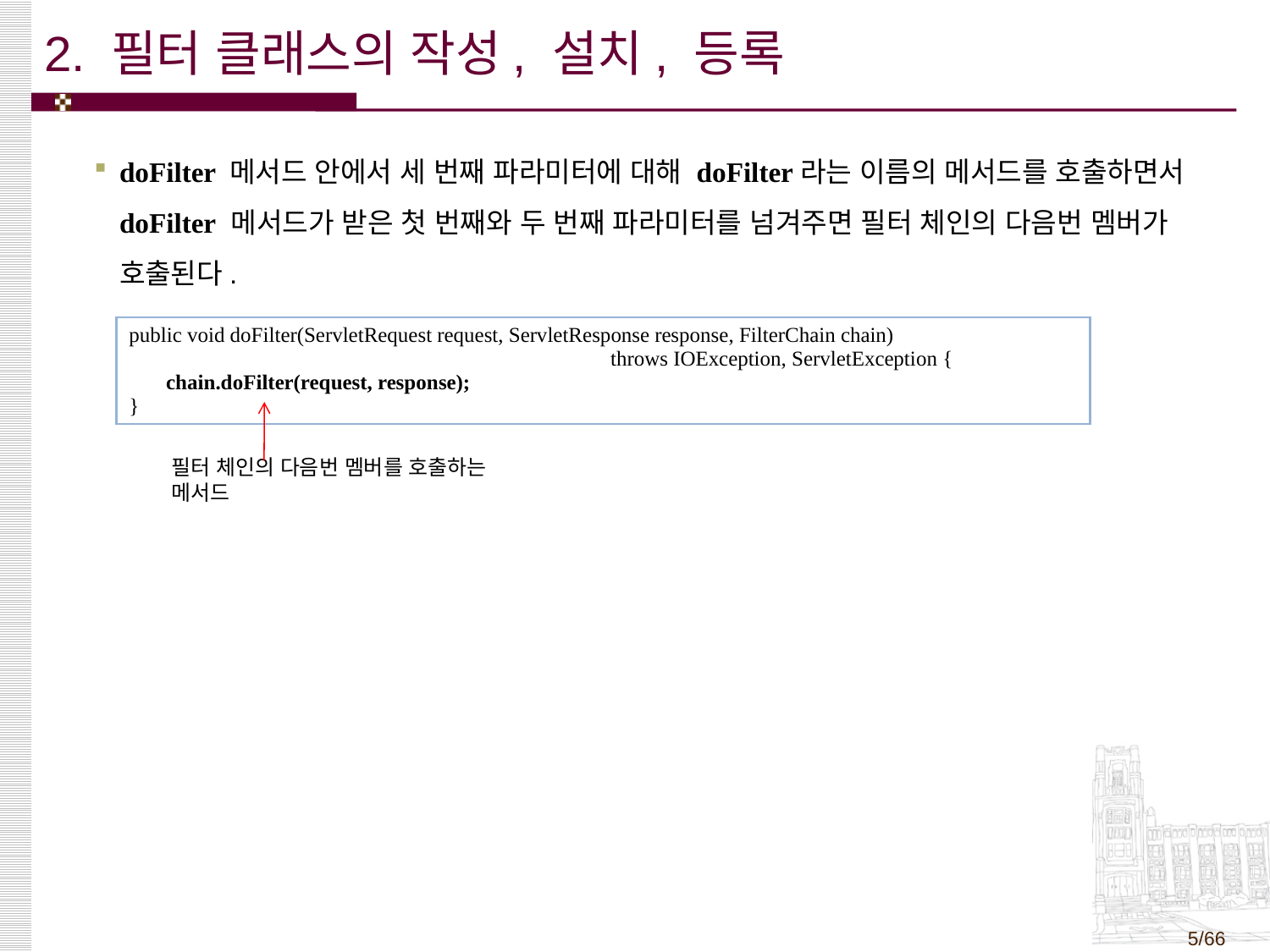

# 2. 필터 클래스의 작성, 설치, 등록
doFilter 메서드 안에서 세 번째 파라미터에 대해 doFilter라는 이름의 메서드를 호출하면서 doFilter 메서드가 받은 첫 번째와 두 번째 파라미터를 넘겨주면 필터 체인의 다음번 멤버가 호출된다.

| public void doFilter(ServletRequest request, ServletResponse response, FilterChain chain) throws IOException, ServletException { chain.doFilter(request, response); } |
| --- |
필터 체인의 다음번 멤버를 호출하는 메서드